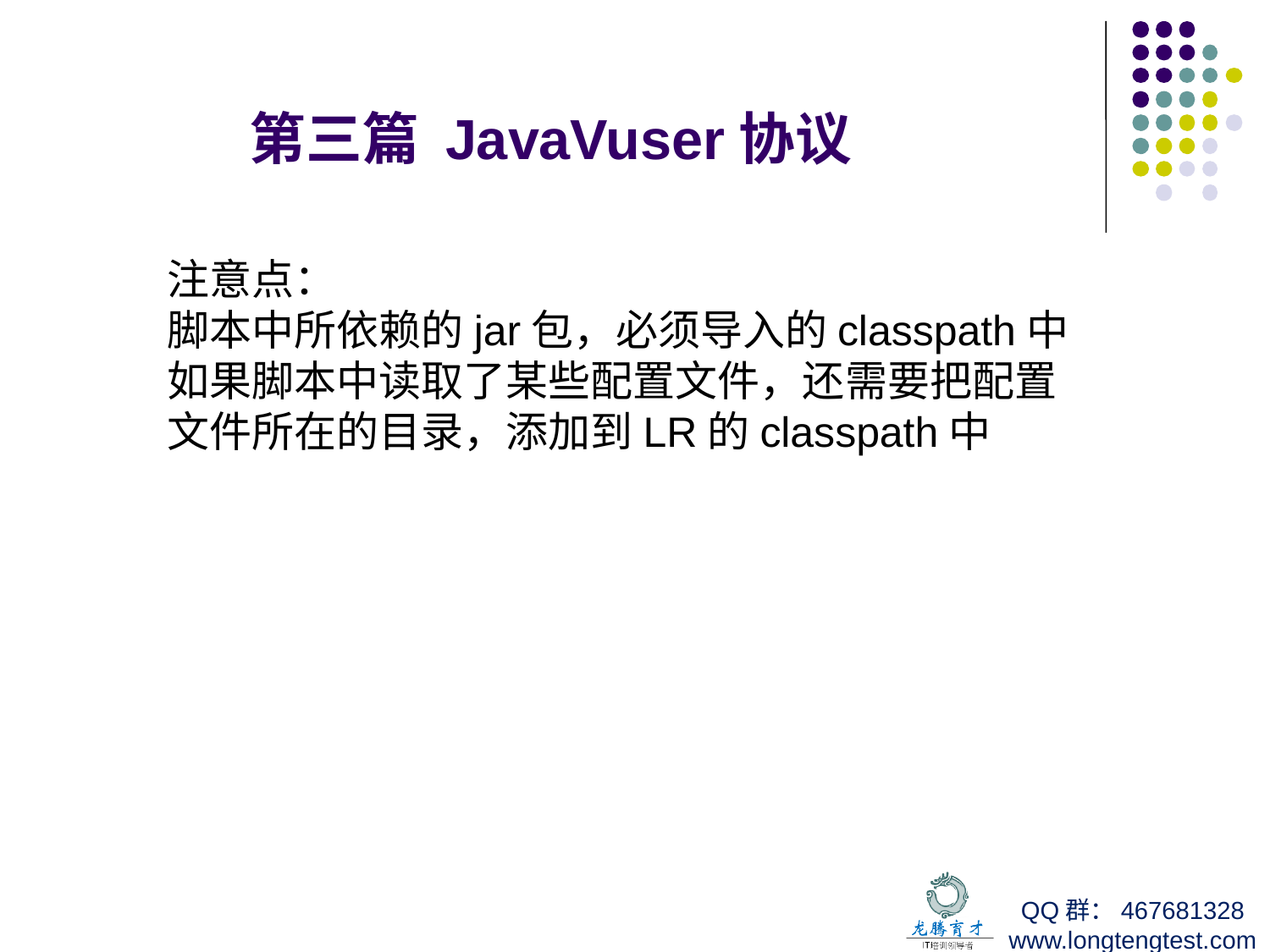

# 第三篇 JavaVuser协议协议
注意点：
脚本中所依赖的jar包，必须导入的classpath中
如果脚本中读取了某些配置文件，还需要把配置文件所在的目录，添加到LR的classpath中